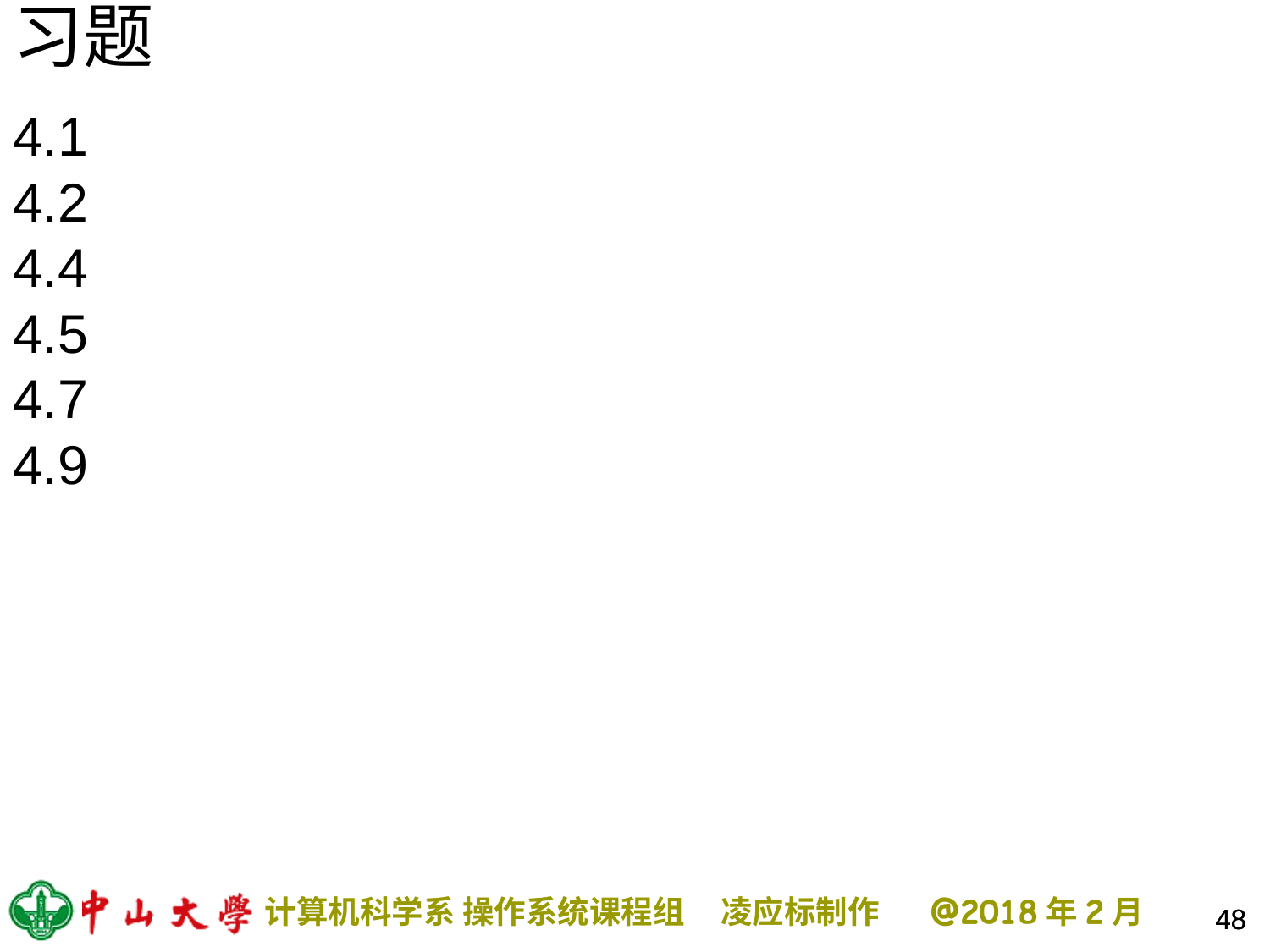

习题
4.1
4.2
4.4
4.5
4.7
4.9

48
48